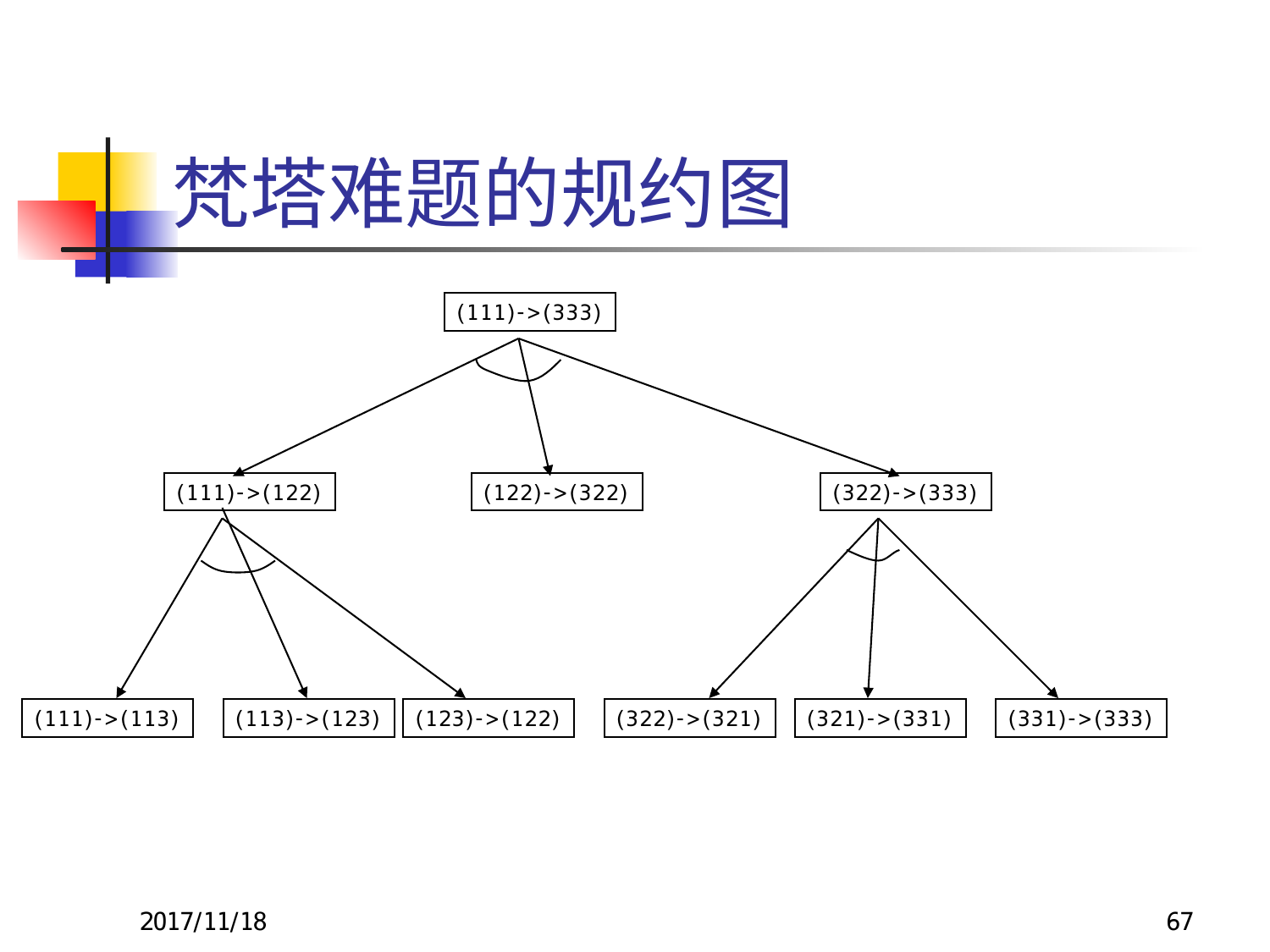

# 梵塔难题的规约图
(111)->(333)

(111)->(122)
(122)->(322)
(322)->(333)

(111)->(113)
(113)->(123)
(123)->(122)
(322)->(321)
(321)->(331)
(331)->(333)
2017/11/18
67